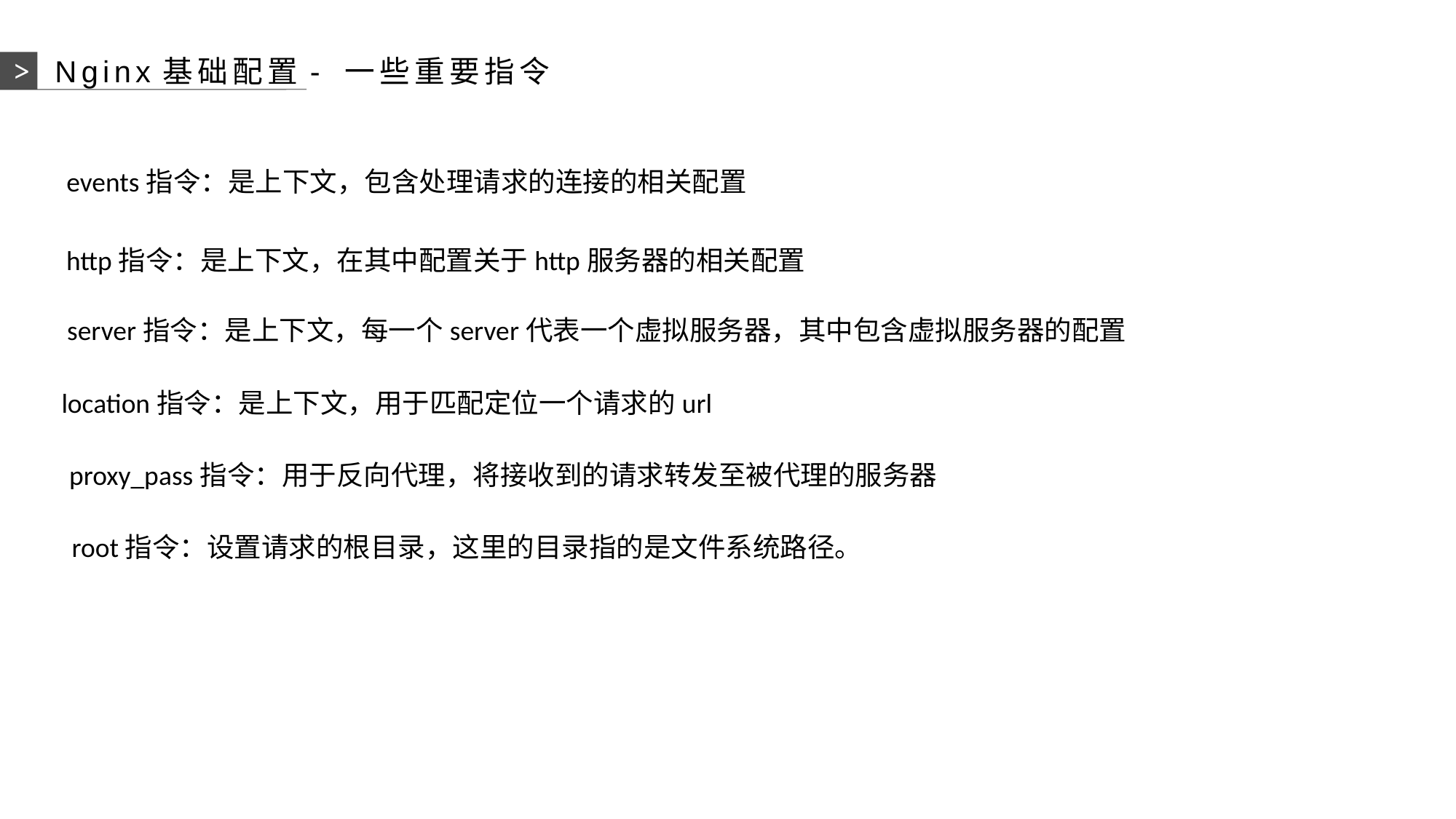

>
Nginx基础配置- 一些重要指令

events指令：是上下文，包含处理请求的连接的相关配置
http指令：是上下文，在其中配置关于http服务器的相关配置
server指令：是上下文，每一个server代表一个虚拟服务器，其中包含虚拟服务器的配置
location指令：是上下文，用于匹配定位一个请求的url

proxy_pass指令：用于反向代理，将接收到的请求转发至被代理的服务器
root指令：设置请求的根目录，这里的目录指的是文件系统路径。